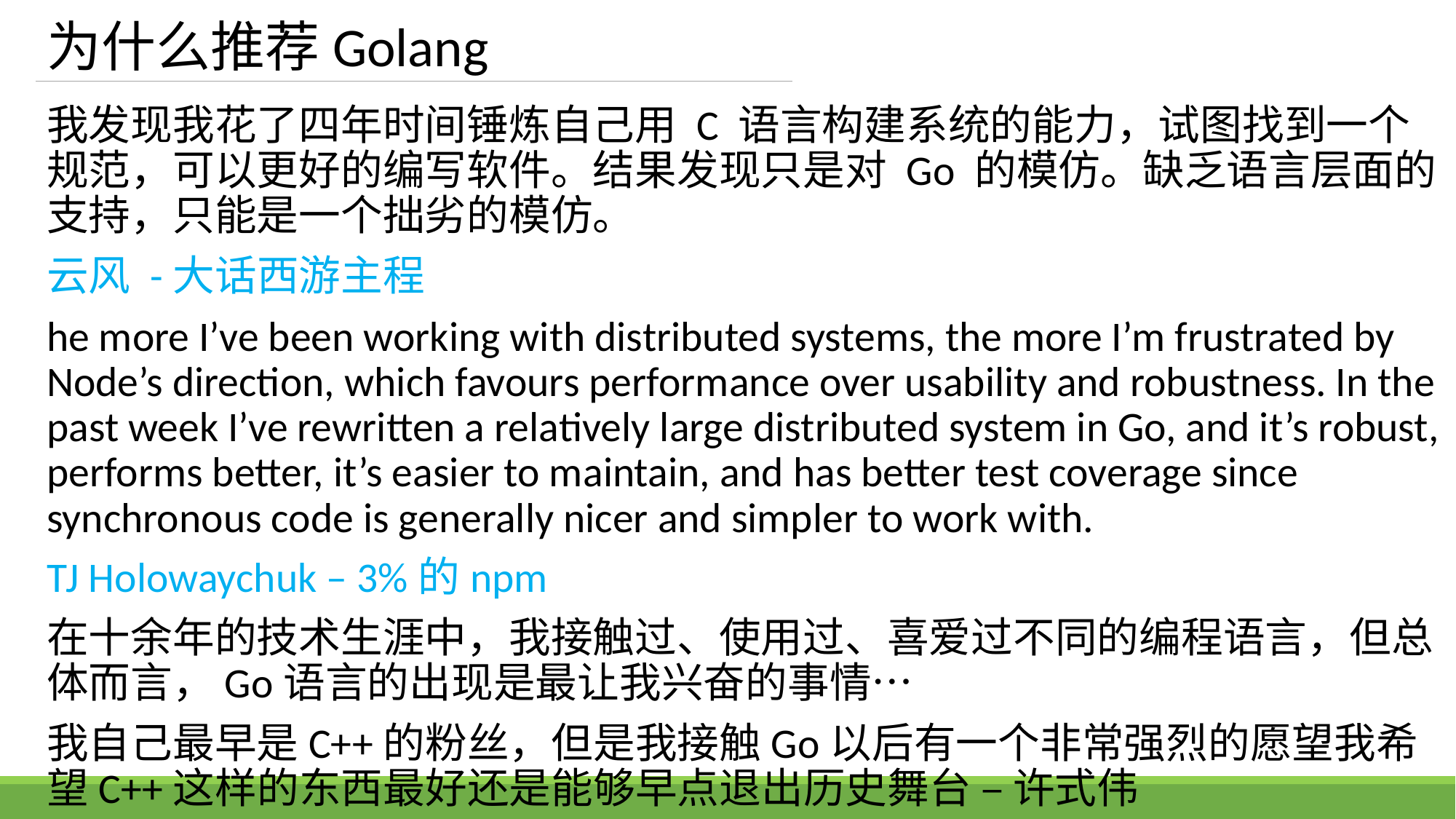

# 为什么推荐Golang
我发现我花了四年时间锤炼自己用 C 语言构建系统的能力，试图找到一个规范，可以更好的编写软件。结果发现只是对 Go 的模仿。缺乏语言层面的支持，只能是一个拙劣的模仿。
云风 -大话西游主程
he more I’ve been working with distributed systems, the more I’m frustrated by Node’s direction, which favours performance over usability and robustness. In the past week I’ve rewritten a relatively large distributed system in Go, and it’s robust, performs better, it’s easier to maintain, and has better test coverage since synchronous code is generally nicer and simpler to work with.
TJ Holowaychuk – 3%的npm
在十余年的技术生涯中，我接触过、使用过、喜爱过不同的编程语言，但总体而言，Go语言的出现是最让我兴奋的事情…
我自己最早是C++的粉丝，但是我接触Go以后有一个非常强烈的愿望我希望C++这样的东西最好还是能够早点退出历史舞台 – 许式伟